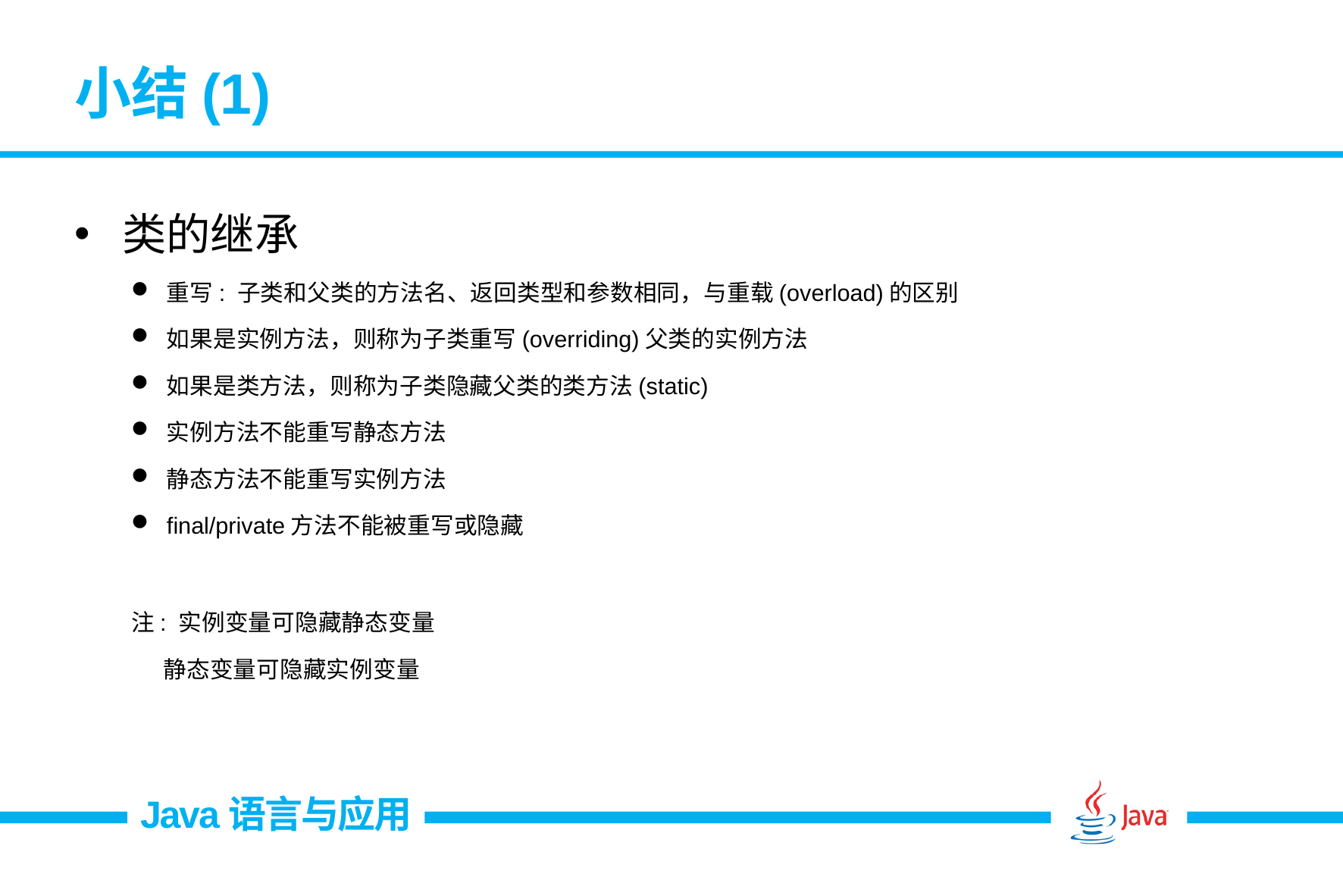

# 小结(1)
类的继承
重写: 子类和父类的方法名、返回类型和参数相同，与重载(overload)的区别
如果是实例方法，则称为子类重写(overriding)父类的实例方法
如果是类方法，则称为子类隐藏父类的类方法(static)
实例方法不能重写静态方法
静态方法不能重写实例方法
final/private方法不能被重写或隐藏

注: 实例变量可隐藏静态变量
     静态变量可隐藏实例变量
10